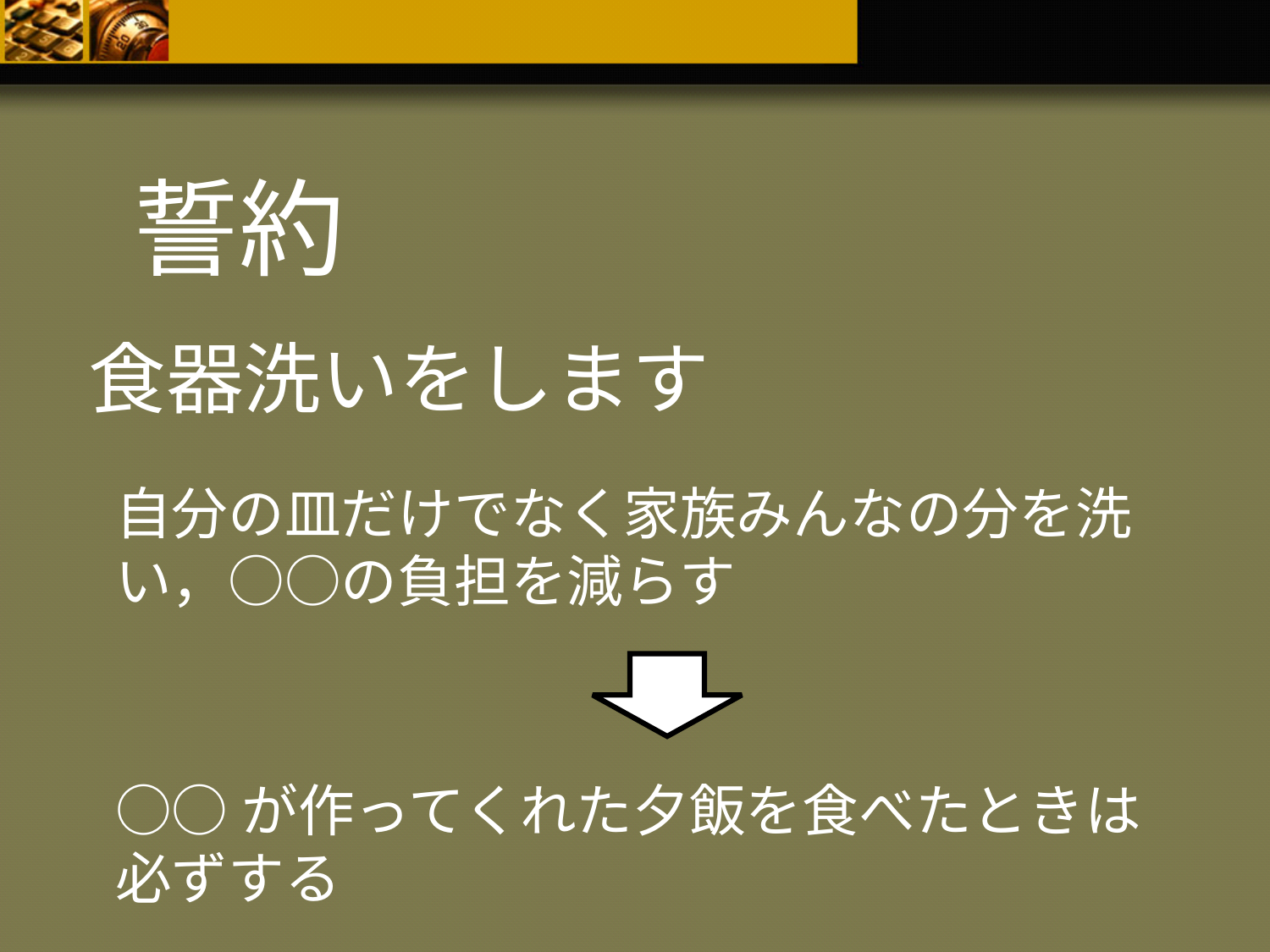

誓約
食器洗いをします
自分の皿だけでなく家族みんなの分を洗い，○○の負担を減らす

○○が作ってくれた夕飯を食べたときは
必ずする